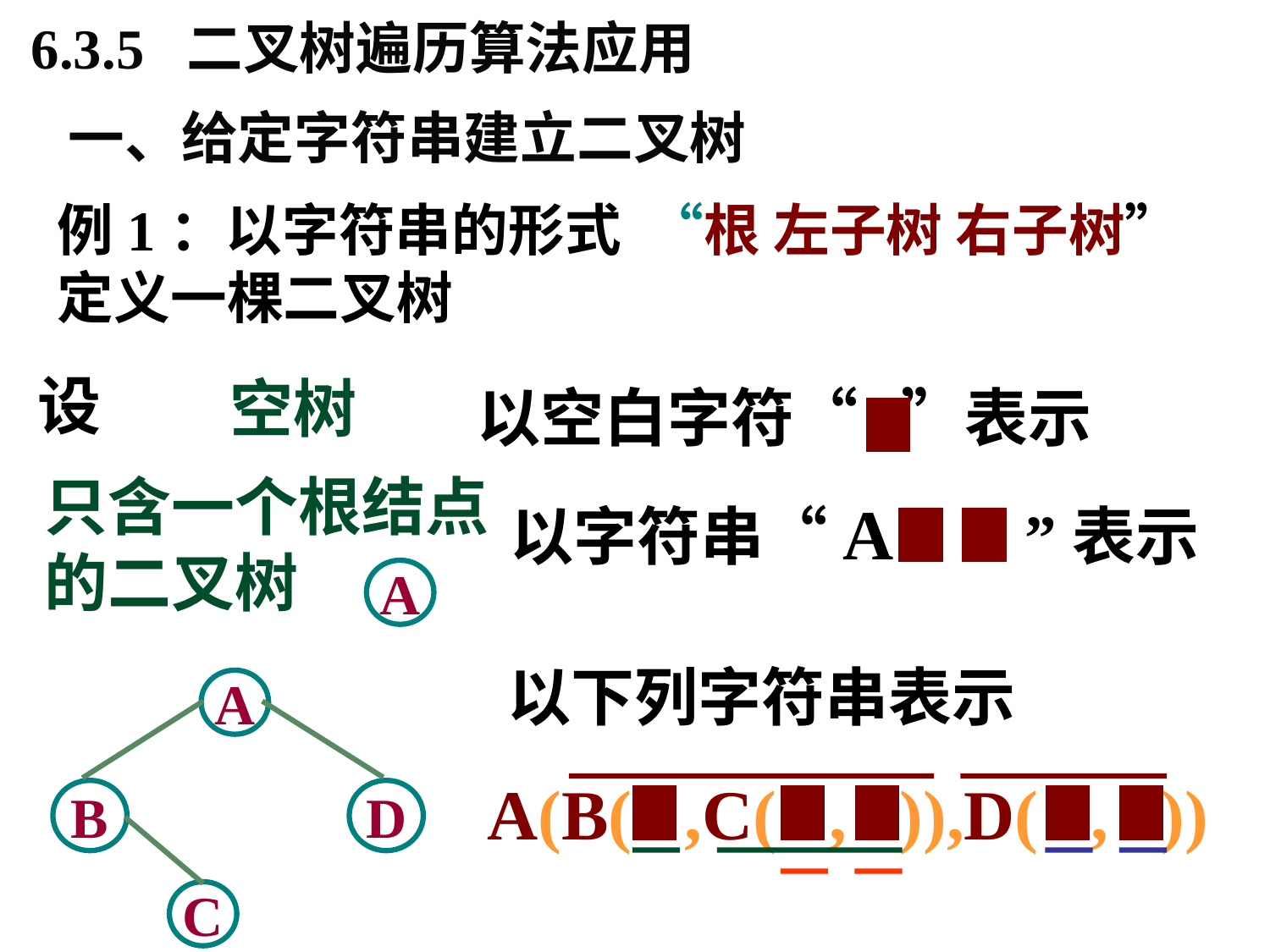

6.3.5  二叉树遍历算法应用
一、给定字符串建立二叉树
例1：以字符串的形式  “根 左子树 右子树”定义一棵二叉树
以空白字符“   ”表示

设
空树
只含一个根结点的二叉树
以字符串“A        ”表示

A
以下列字符串表示
A

B
D

C
A(B(   ,C(   ,   )),D(   ,   ))